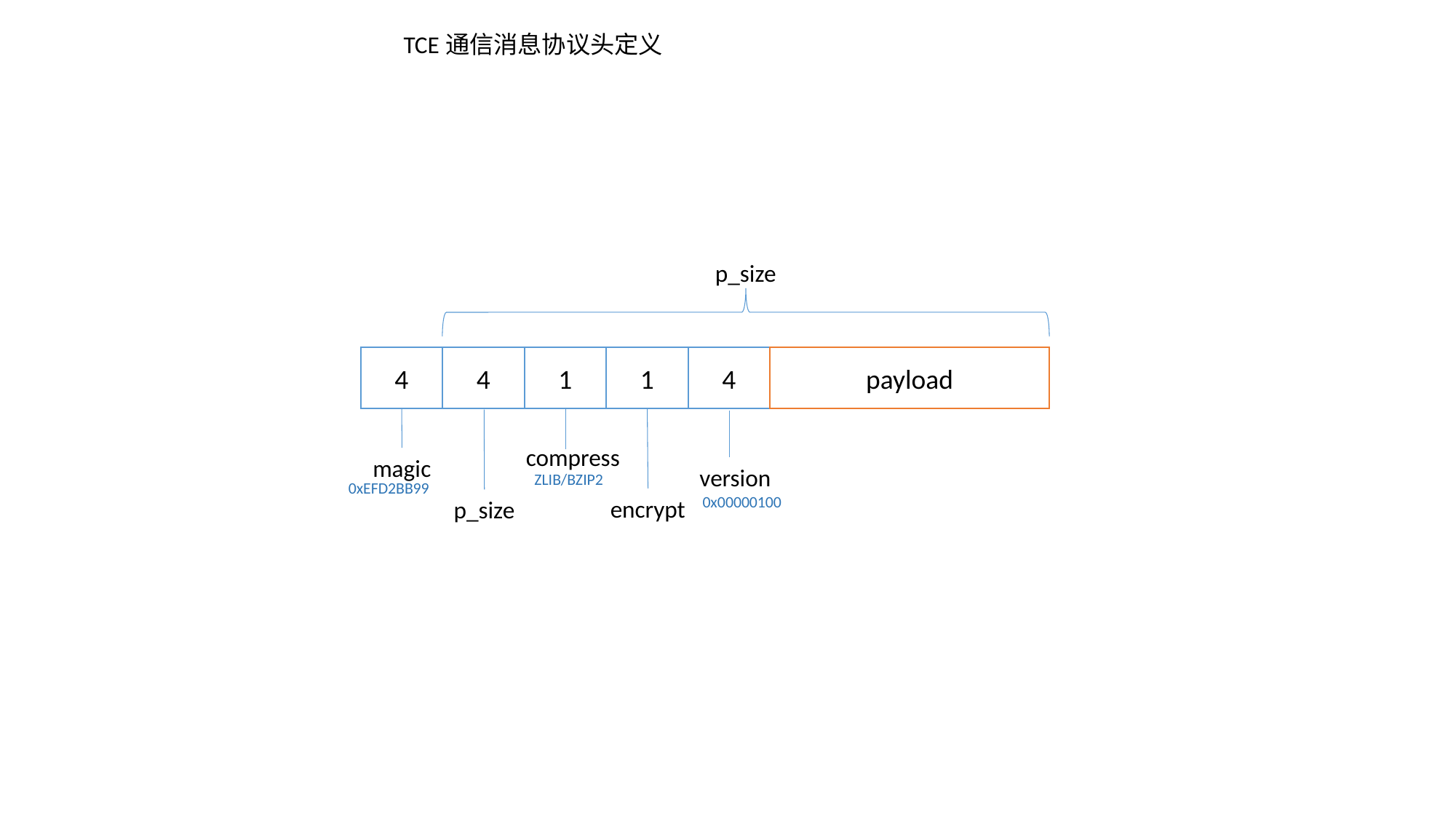

TCE通信消息协议头定义

p_size
4
4
1
1
4
payload
compress
magic
version
ZLIB/BZIP2
0xEFD2BB99
0x00000100
encrypt
p_size